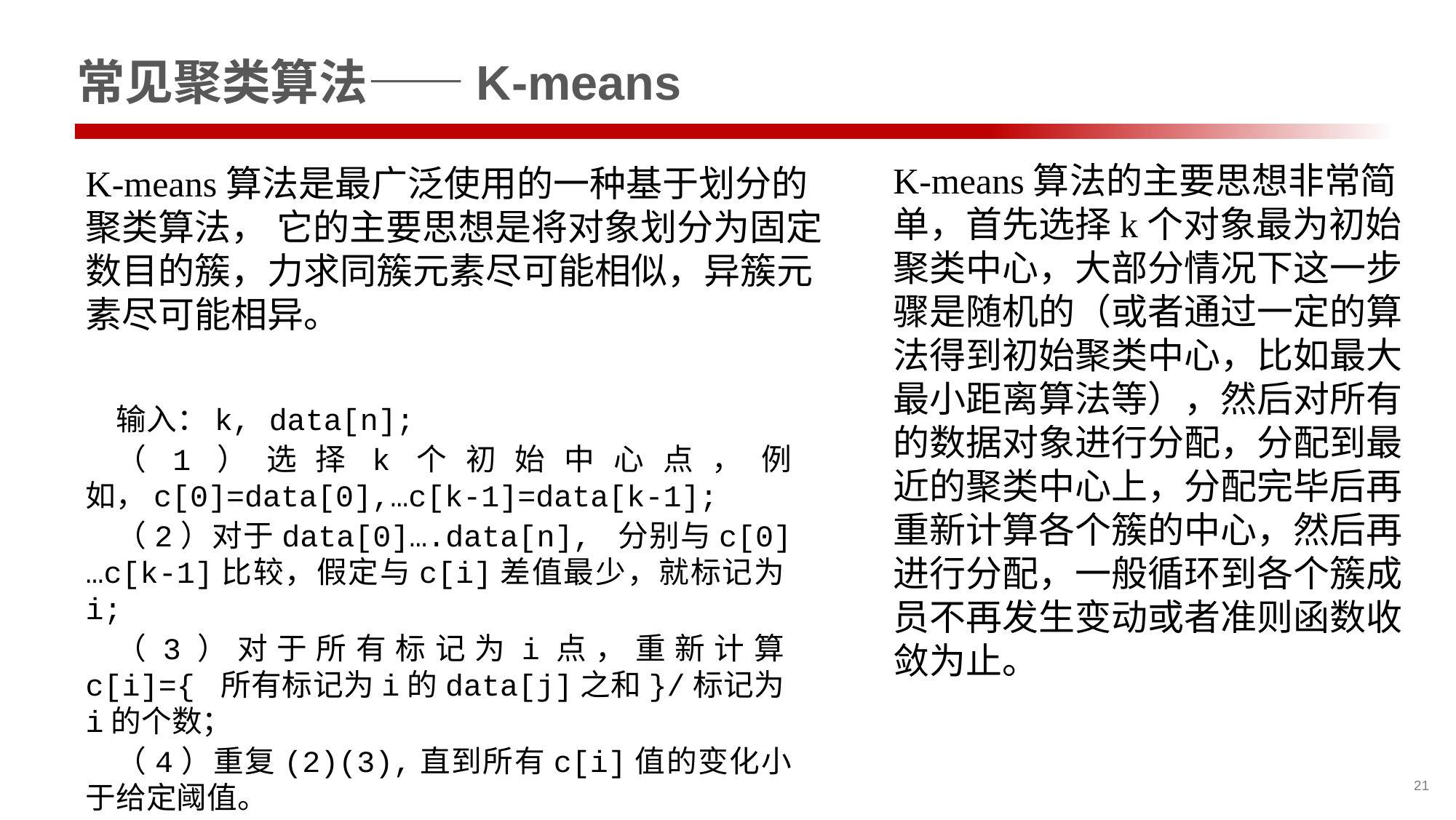

# 常见聚类算法——K-means

K-means算法的主要思想非常简单，首先选择k个对象最为初始聚类中心，大部分情况下这一步骤是随机的（或者通过一定的算法得到初始聚类中心，比如最大最小距离算法等），然后对所有的数据对象进行分配，分配到最近的聚类中心上，分配完毕后再重新计算各个簇的中心，然后再进行分配，一般循环到各个簇成员不再发生变动或者准则函数收敛为止。
K-means算法是最广泛使用的一种基于划分的聚类算法， 它的主要思想是将对象划分为固定数目的簇，力求同簇元素尽可能相似，异簇元素尽可能相异。
输入：k, data[n];
（1）选择k个初始中心点，例如，c[0]=data[0],…c[k-1]=data[k-1];
（2）对于data[0]….data[n], 分别与c[0]…c[k-1]比较，假定与c[i]差值最少，就标记为i;
（3）对于所有标记为i点，重新计算c[i]={ 所有标记为i的data[j]之和}/标记为i的个数；
（4）重复(2)(3),直到所有c[i]值的变化小于给定阈值。
21